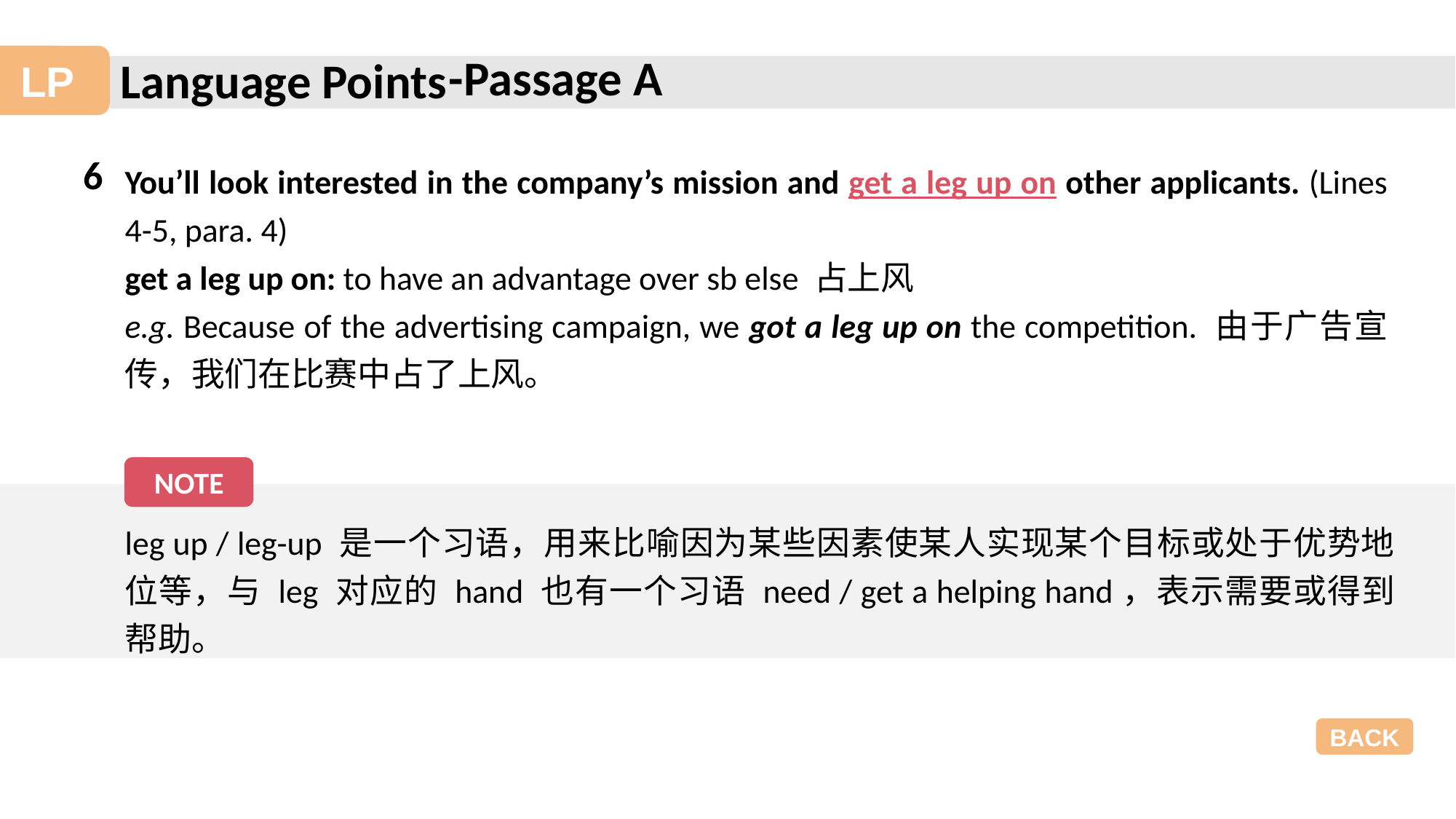

-Passage A
6
You’ll look interested in the company’s mission and get a leg up on other applicants. (Lines 4-5, para. 4)
get a leg up on: to have an advantage over sb else 占上风
e.g. Because of the advertising campaign, we got a leg up on the competition. 由于广告宣传，我们在比赛中占了上风。
NOTE

leg up / leg-up 是一个习语，用来比喻因为某些因素使某人实现某个目标或处于优势地位等，与 leg 对应的 hand 也有一个习语 need / get a helping hand，表示需要或得到帮助。
BACK